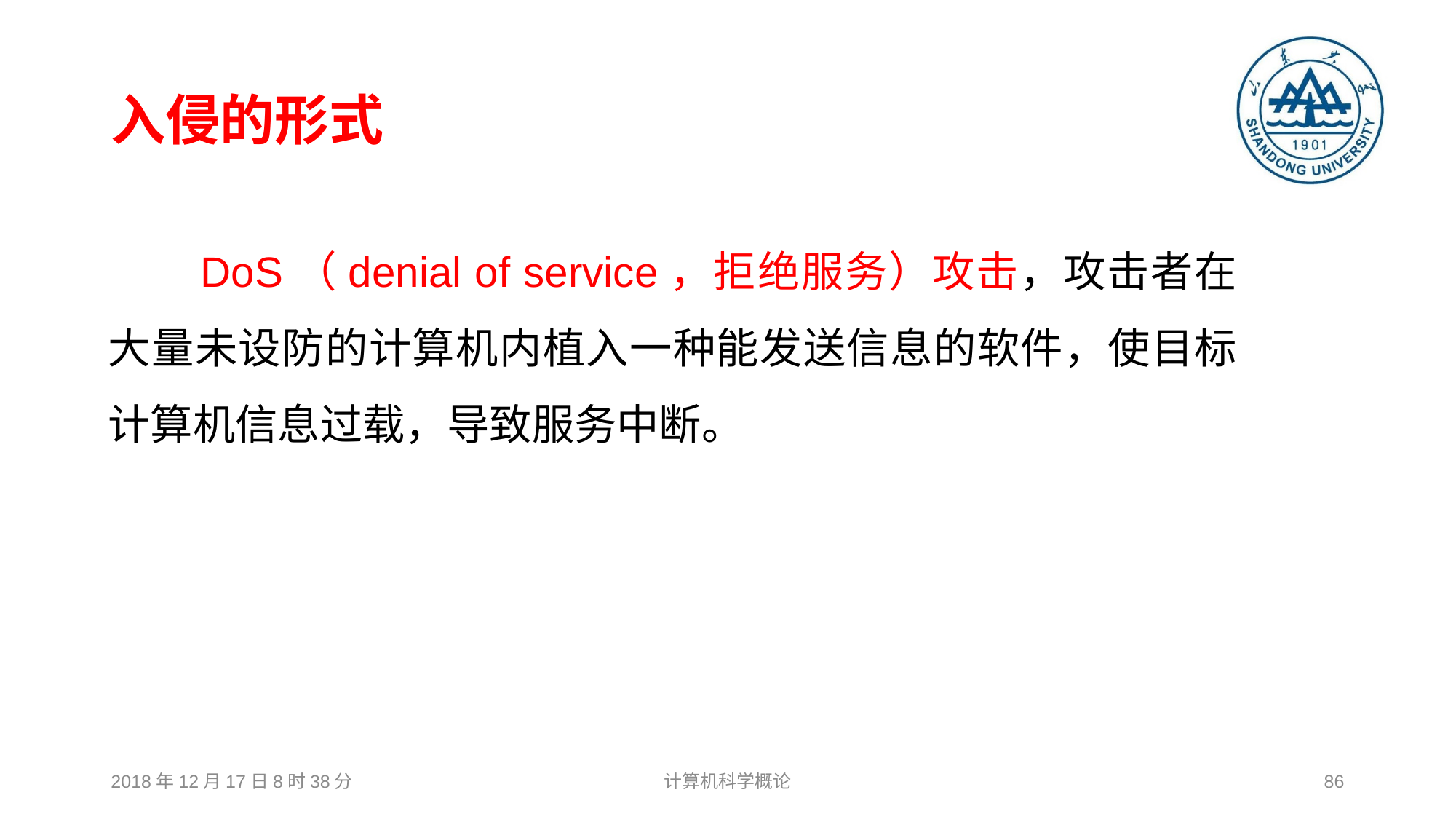

# 入侵的形式
       DoS（denial of service，拒绝服务）攻击，攻击者在大量未设防的计算机内植入一种能发送信息的软件，使目标计算机信息过载，导致服务中断。
2018年12月17日8时38分
计算机科学概论
86